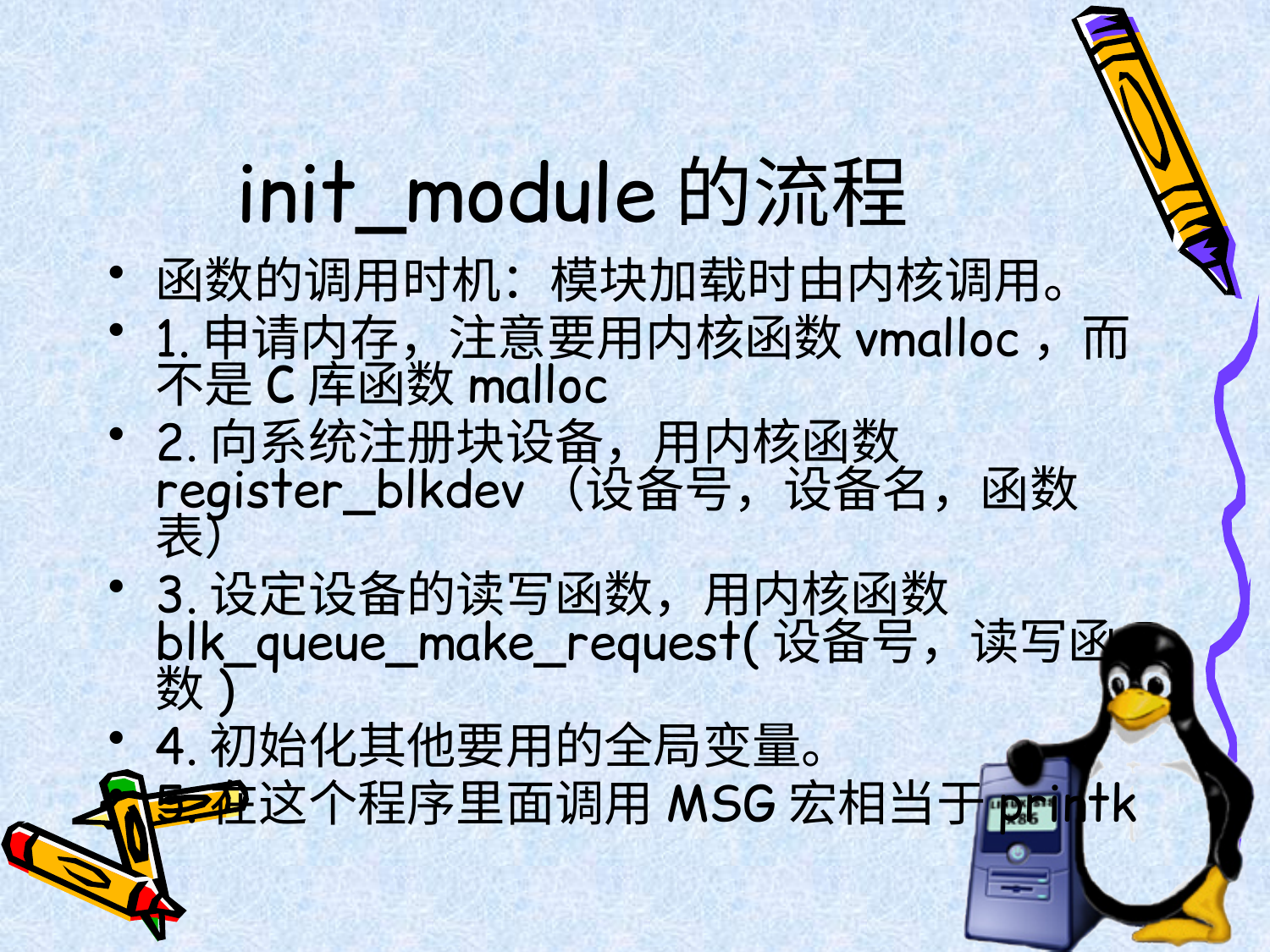

# init_module的流程
函数的调用时机：模块加载时由内核调用。
1.申请内存，注意要用内核函数vmalloc，而不是C库函数malloc
2.向系统注册块设备，用内核函数register_blkdev（设备号，设备名，函数表）
3.设定设备的读写函数，用内核函数blk_queue_make_request(设备号，读写函数)
4.初始化其他要用的全局变量。
5.在这个程序里面调用MSG宏相当于printk